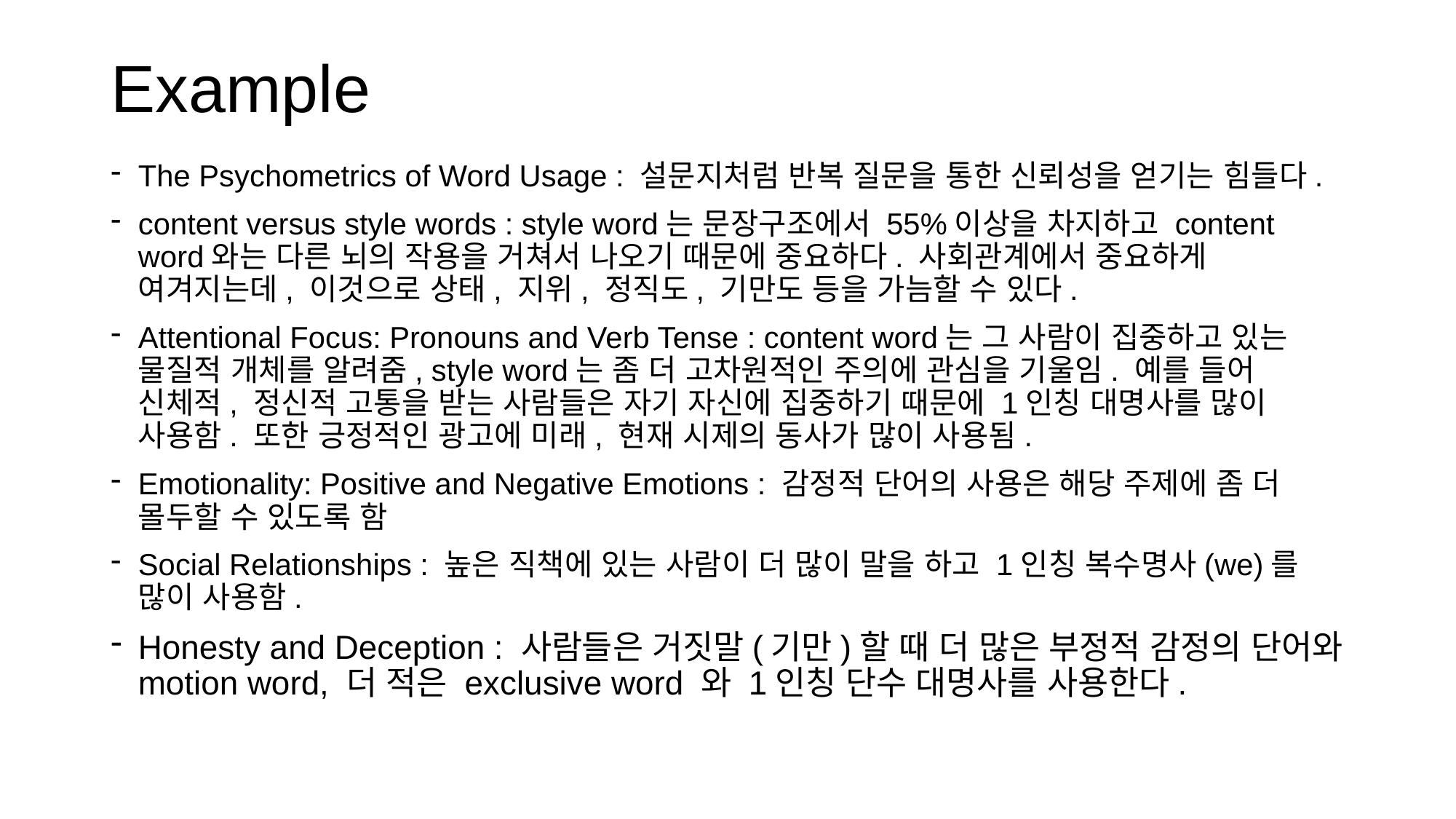

# Example
The Psychometrics of Word Usage : 설문지처럼 반복 질문을 통한 신뢰성을 얻기는 힘들다.
content versus style words : style word는 문장구조에서 55%이상을 차지하고 content word와는 다른 뇌의 작용을 거쳐서 나오기 때문에 중요하다. 사회관계에서 중요하게 여겨지는데, 이것으로 상태, 지위, 정직도, 기만도 등을 가늠할 수 있다.
Attentional Focus: Pronouns and Verb Tense : content word는 그 사람이 집중하고 있는 물질적 개체를 알려줌, style word는 좀 더 고차원적인 주의에 관심을 기울임. 예를 들어 신체적, 정신적 고통을 받는 사람들은 자기 자신에 집중하기 때문에 1인칭 대명사를 많이 사용함. 또한 긍정적인 광고에 미래, 현재 시제의 동사가 많이 사용됨.
Emotionality: Positive and Negative Emotions : 감정적 단어의 사용은 해당 주제에 좀 더 몰두할 수 있도록 함
Social Relationships : 높은 직책에 있는 사람이 더 많이 말을 하고 1인칭 복수명사(we)를 많이 사용함.
Honesty and Deception : 사람들은 거짓말(기만)할 때 더 많은 부정적 감정의 단어와 motion word, 더 적은 exclusive word 와 1인칭 단수 대명사를 사용한다.